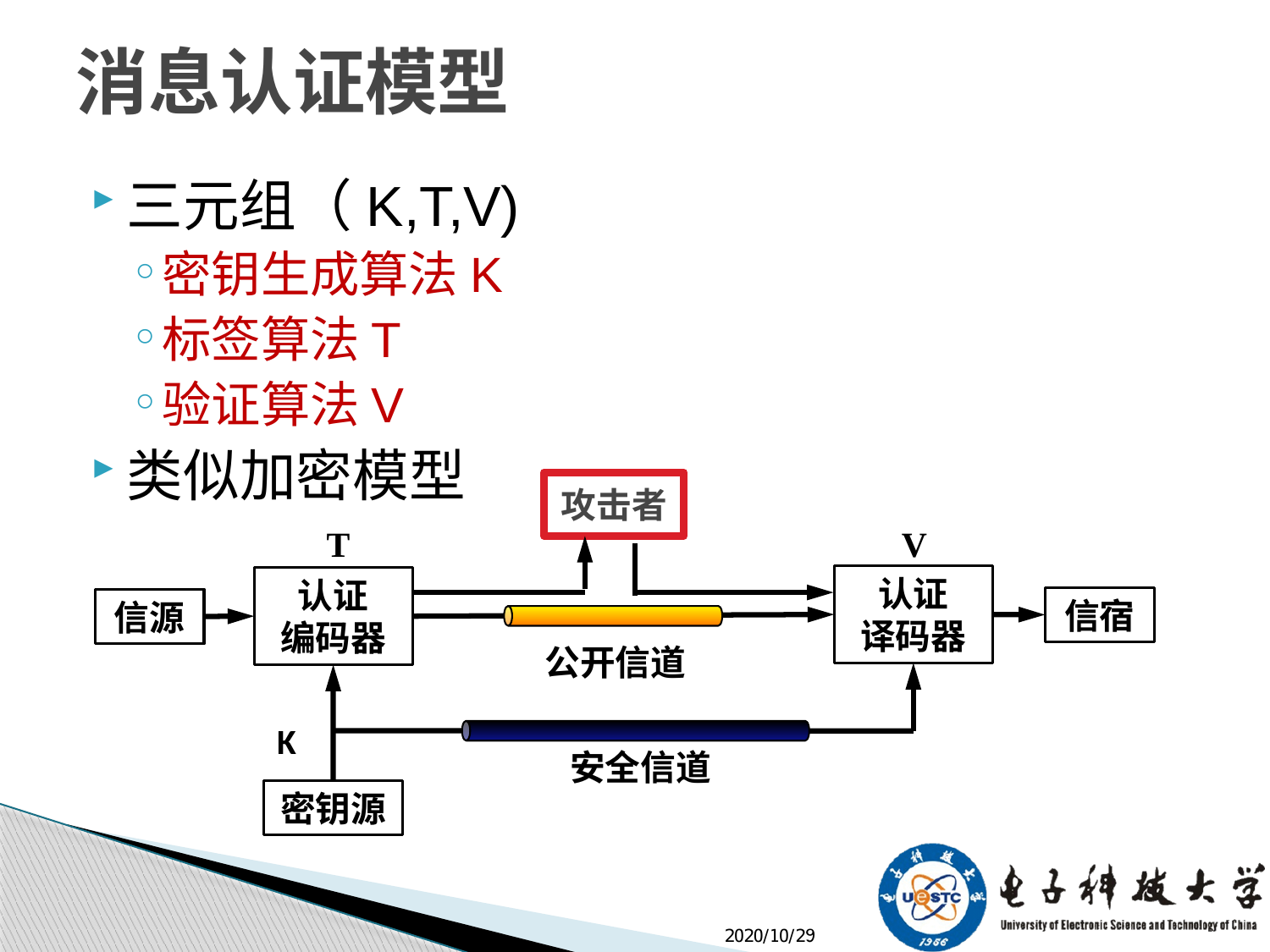

# 消息认证模型
三元组（K,T,V)
密钥生成算法K
标签算法T
验证算法V
类似加密模型
攻击者

T
V

认证
译码器
认证
编码器
信宿
信源
公开信道
K
安全信道
密钥源
2020/10/29